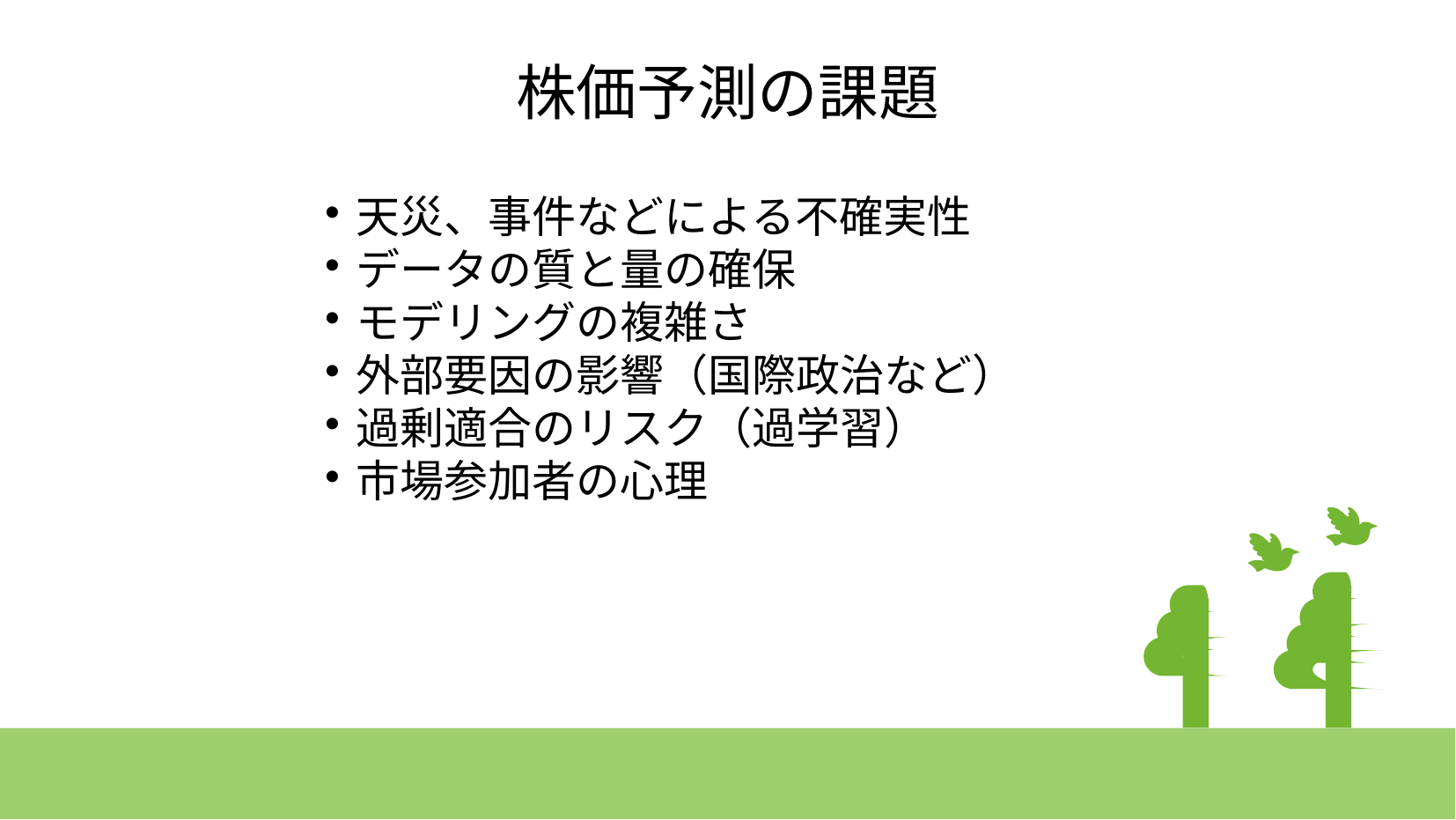

# 株価予測の課題
天災、事件などによる不確実性
データの質と量の確保
モデリングの複雑さ
外部要因の影響（国際政治など）
過剰適合のリスク（過学習）
市場参加者の心理